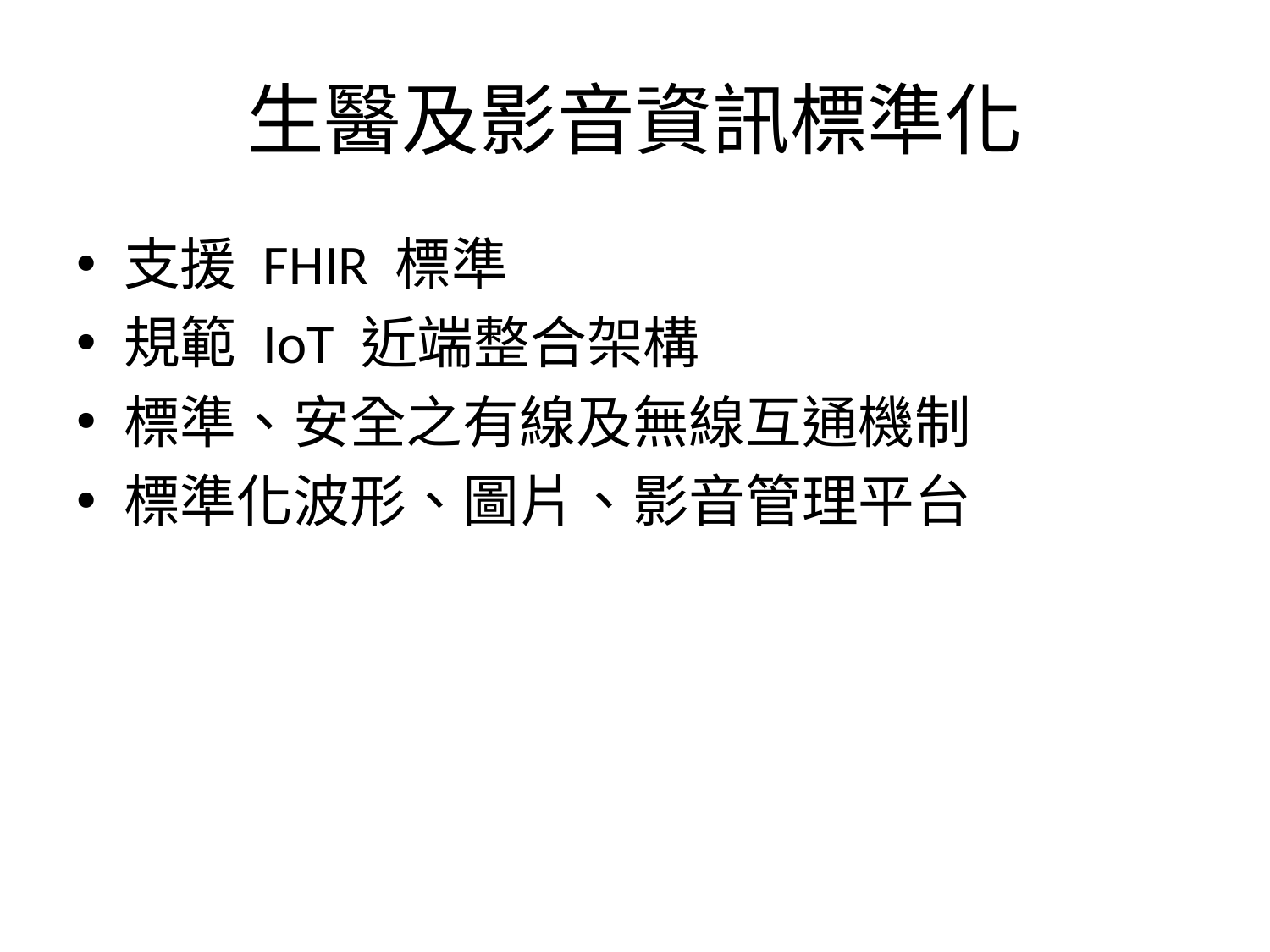

# 生醫及影音資訊標準化
支援 FHIR 標準
規範 IoT 近端整合架構
標準、安全之有線及無線互通機制
標準化波形、圖片、影音管理平台